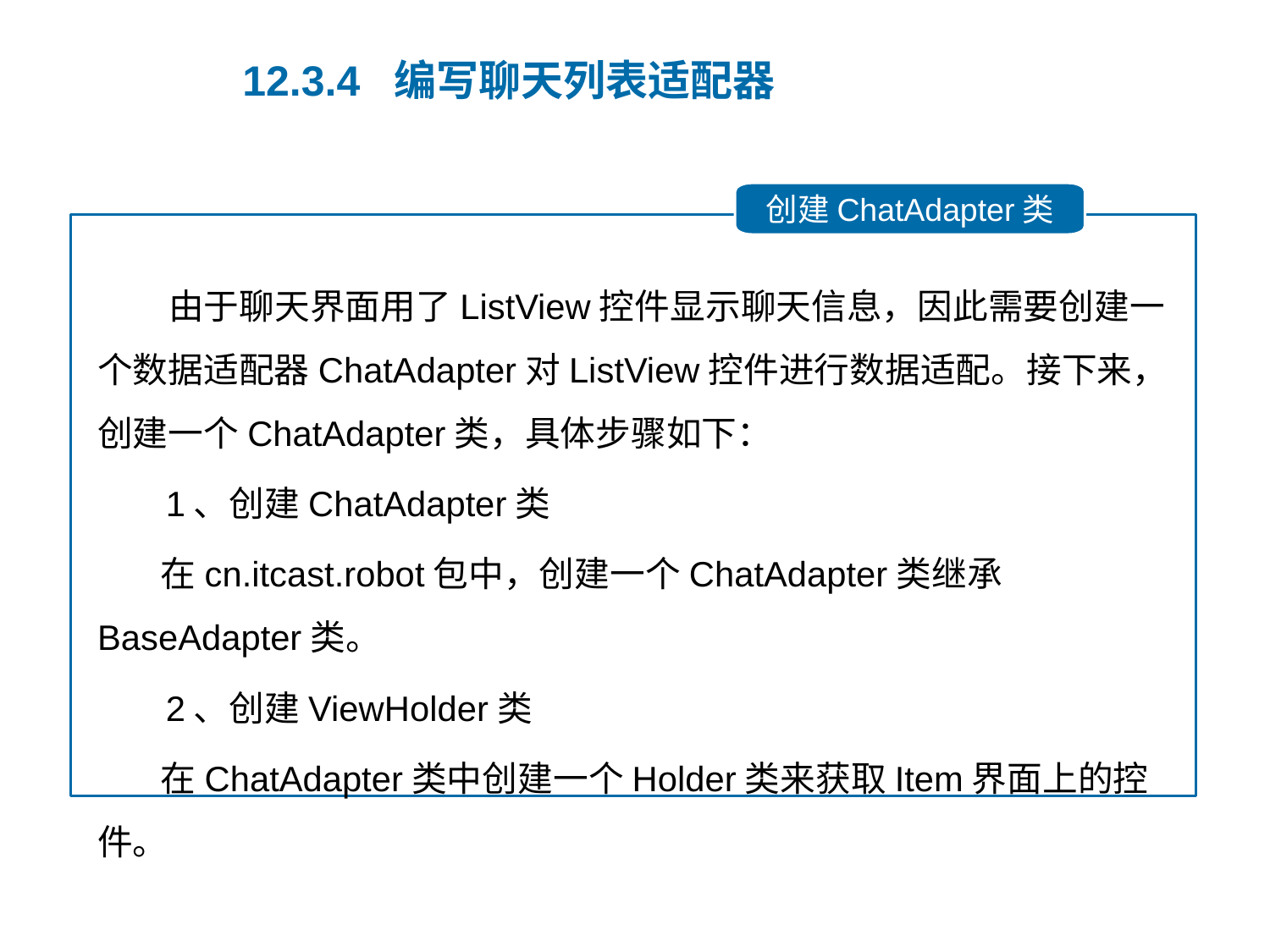

12.3.4  编写聊天列表适配器
创建ChatAdapter类

        由于聊天界面用了ListView控件显示聊天信息，因此需要创建一个数据适配器ChatAdapter对ListView控件进行数据适配。接下来，创建一个ChatAdapter类，具体步骤如下：
       1、创建ChatAdapter类
       在cn.itcast.robot包中，创建一个ChatAdapter类继承BaseAdapter类。
       2、创建ViewHolder类
       在ChatAdapter类中创建一个Holder类来获取Item界面上的控件。